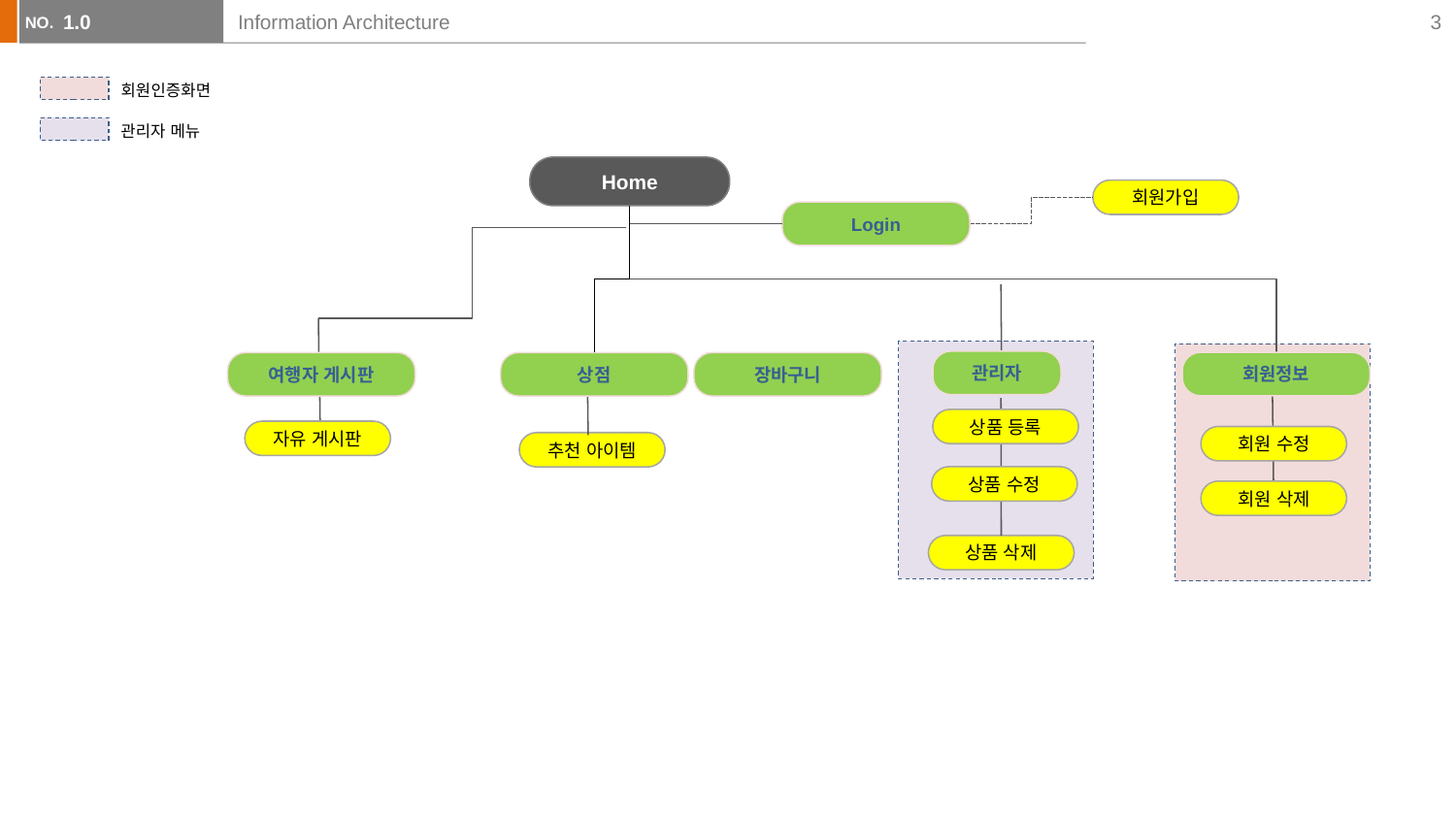

3
1.0
# Information Architecture
회원인증화면

관리자 메뉴

Home
회원가입
Login

관리자
회원정보
여행자 게시판
상점
장바구니
상품 등록
자유 게시판
회원 수정
추천 아이템
상품 수정
회원 삭제
상품 삭제